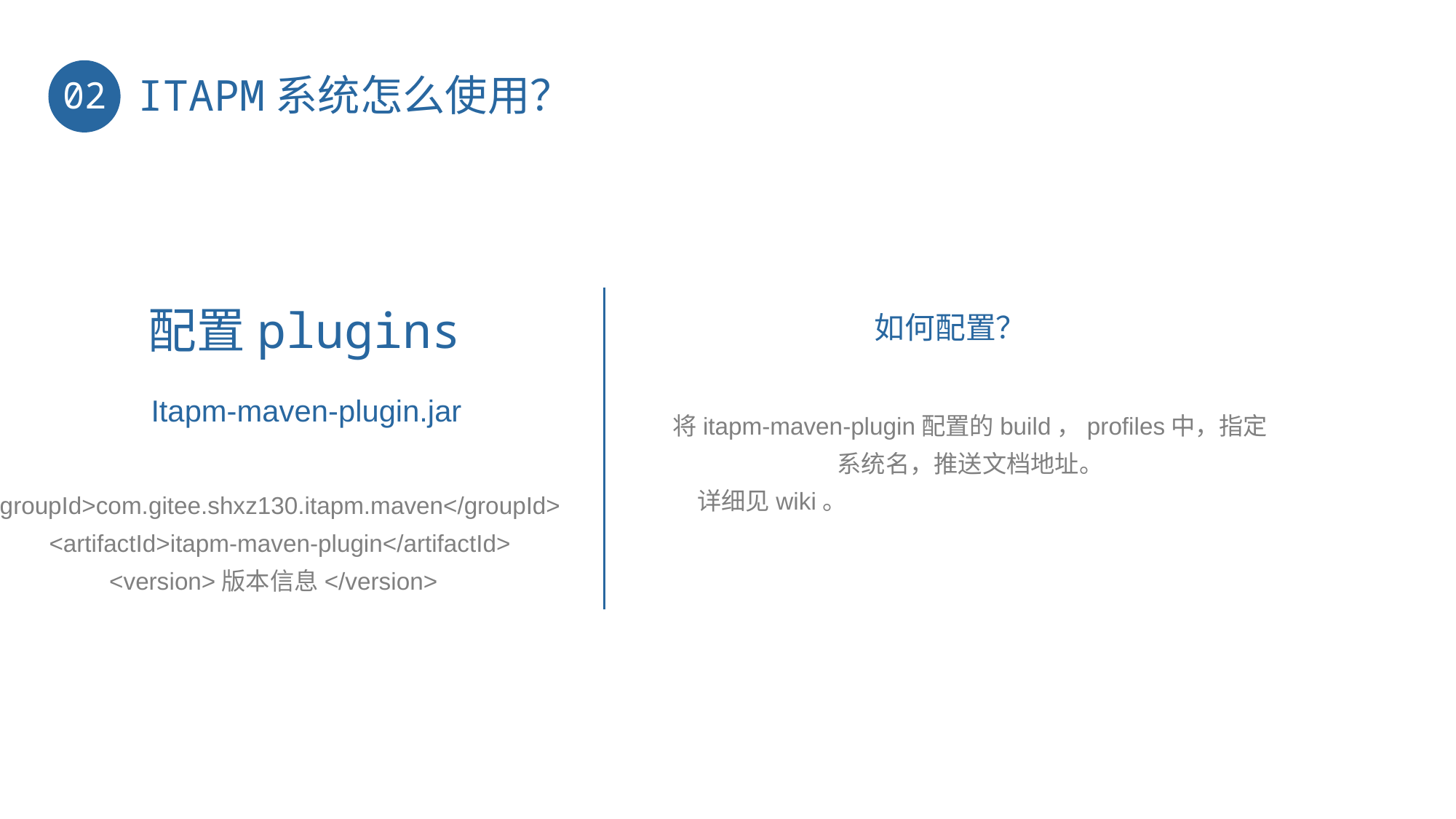

ITAPM系统怎么使用？
02
配置plugins
如何配置？
Itapm-maven-plugin.jar
将itapm-maven-plugin配置的build，profiles中，指定系统名，推送文档地址。
详细见wiki。
	 <groupId>com.gitee.shxz130.itapm.maven</groupId>
  <artifactId>itapm-maven-plugin</artifactId>
<version>版本信息</version>